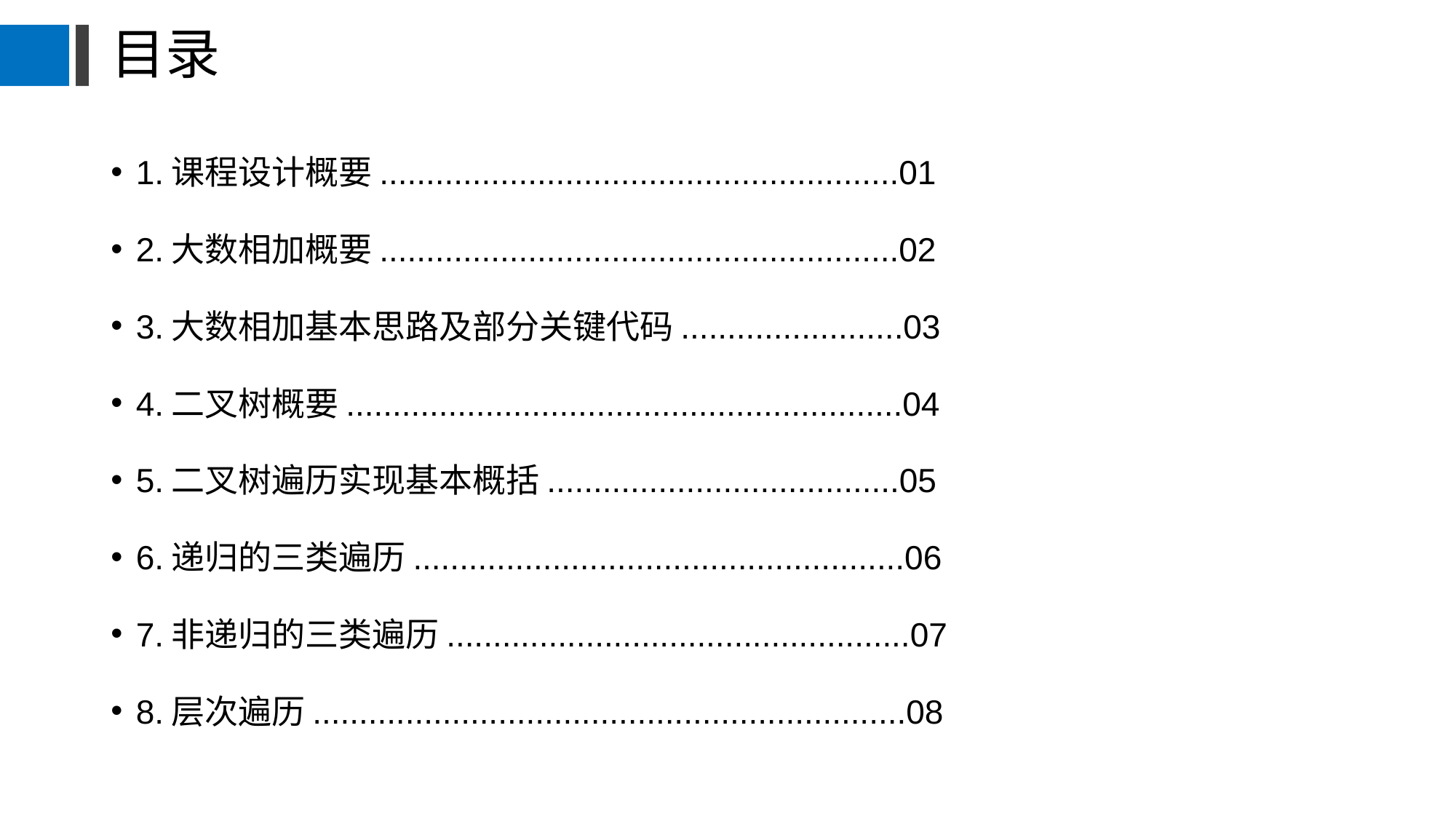

# 目录
1.课程设计概要........................................................01
2.大数相加概要........................................................02
3.大数相加基本思路及部分关键代码........................03
4.二叉树概要............................................................04
5.二叉树遍历实现基本概括......................................05
6.递归的三类遍历.....................................................06
7.非递归的三类遍历..................................................07
8.层次遍历................................................................08